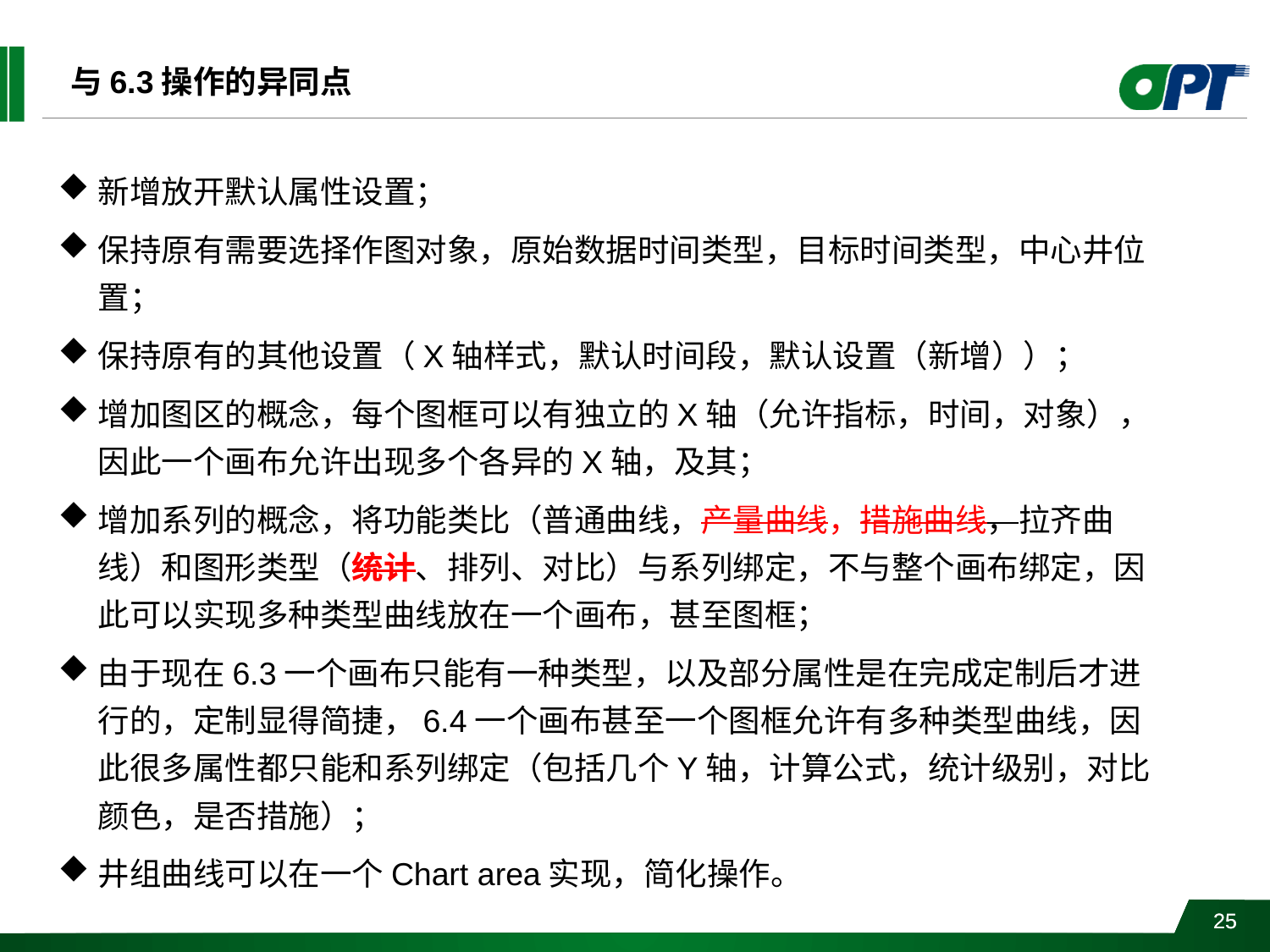

与6.3操作的异同点
新增放开默认属性设置；
保持原有需要选择作图对象，原始数据时间类型，目标时间类型，中心井位置；
保持原有的其他设置（X轴样式，默认时间段，默认设置（新增））；
增加图区的概念，每个图框可以有独立的X轴（允许指标，时间，对象），因此一个画布允许出现多个各异的X轴，及其；
增加系列的概念，将功能类比（普通曲线，产量曲线，措施曲线，拉齐曲线）和图形类型（统计、排列、对比）与系列绑定，不与整个画布绑定，因此可以实现多种类型曲线放在一个画布，甚至图框；
由于现在6.3一个画布只能有一种类型，以及部分属性是在完成定制后才进行的，定制显得简捷，6.4一个画布甚至一个图框允许有多种类型曲线，因此很多属性都只能和系列绑定（包括几个Y轴，计算公式，统计级别，对比颜色，是否措施）；
井组曲线可以在一个Chart area实现，简化操作。